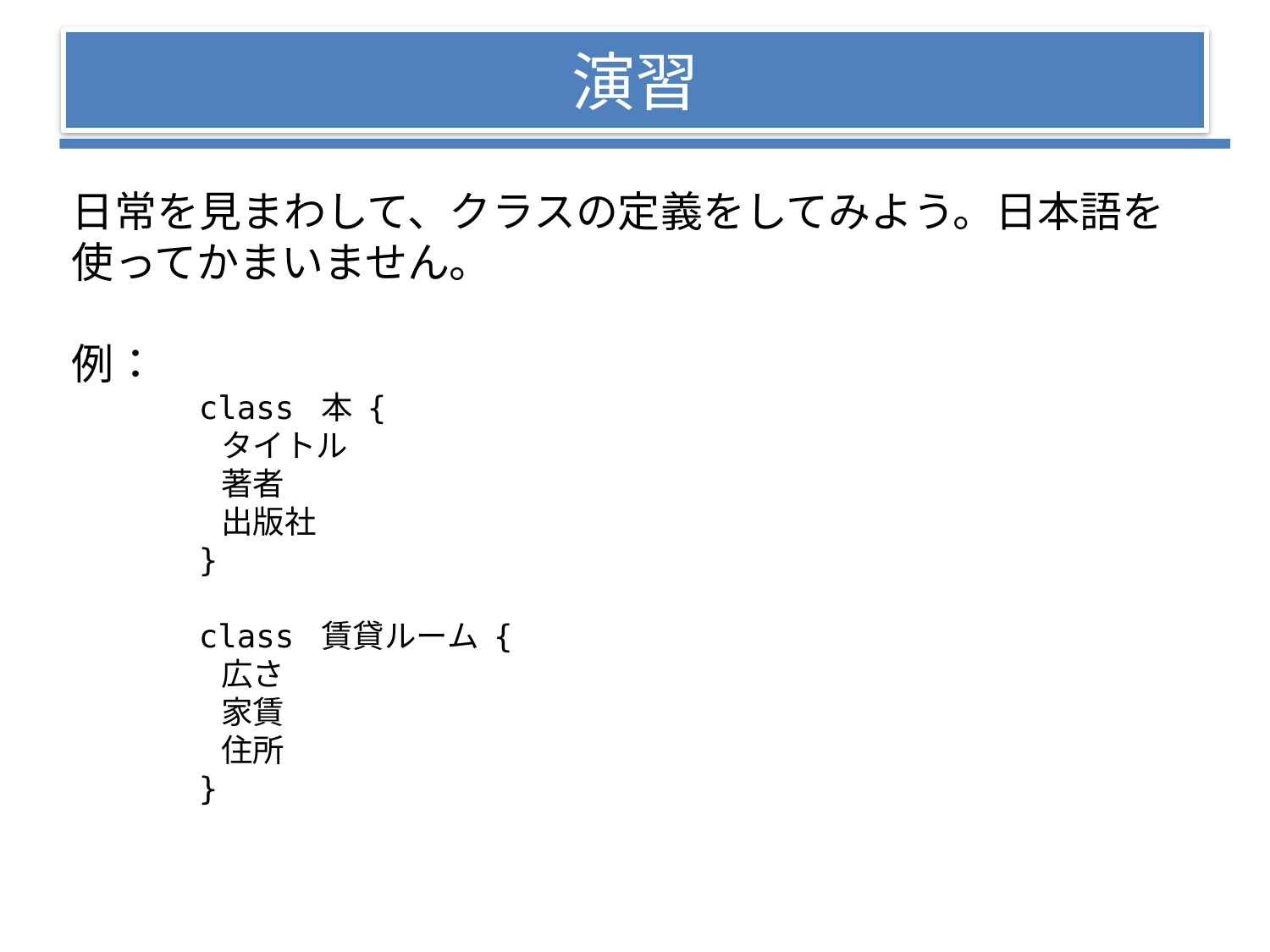

# 演習
日常を見まわして、クラスの定義をしてみよう。日本語を使ってかまいません。

例：
	class 本 {
	  タイトル
	  著者
	  出版社
	}

	class 賃貸ルーム {
 	  広さ
	  家賃
	  住所
	}